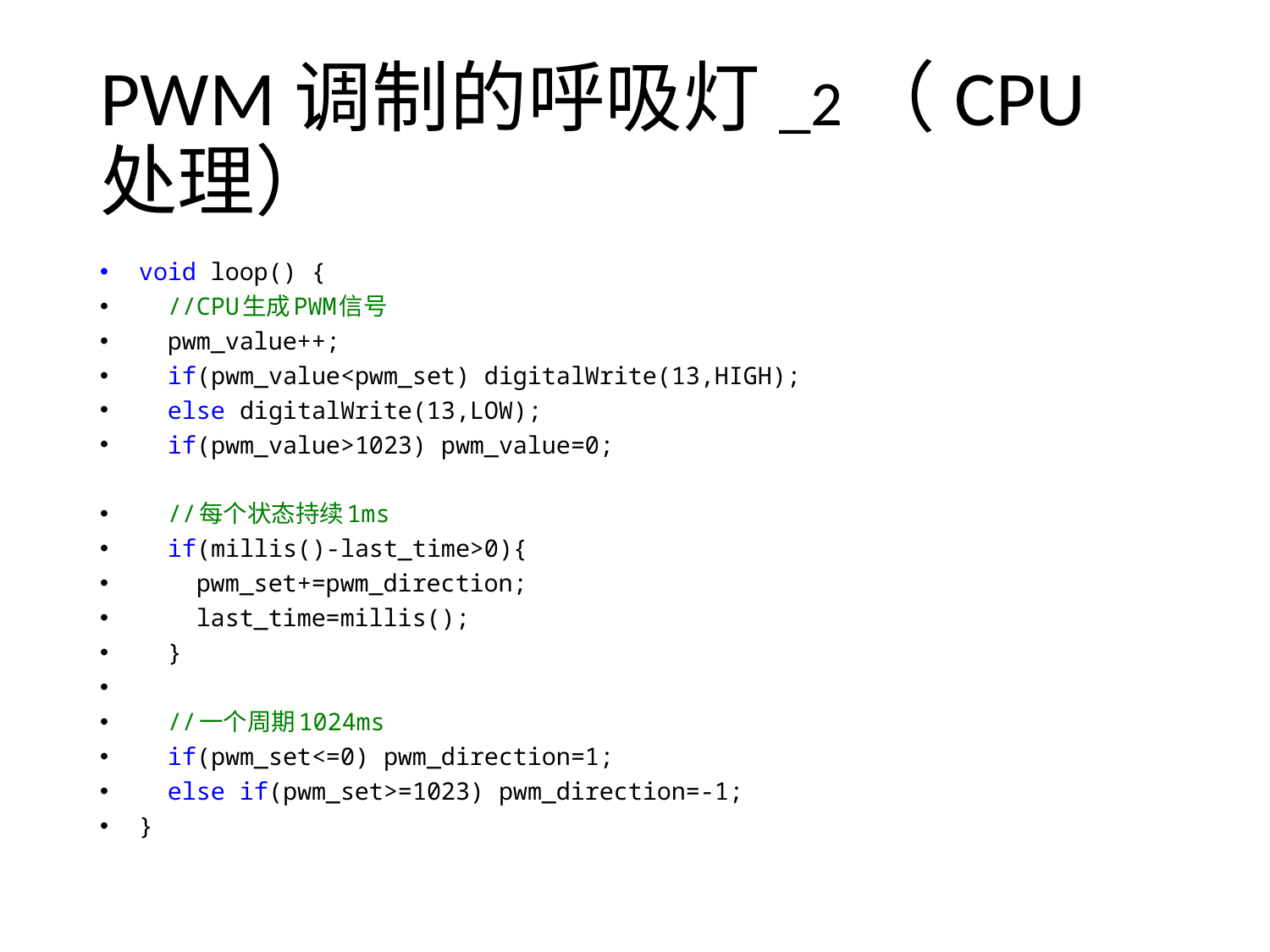

# PWM调制的呼吸灯_2（CPU处理）
void loop() {
  //CPU生成PWM信号
  pwm_value++;
  if(pwm_value<pwm_set) digitalWrite(13,HIGH);
  else digitalWrite(13,LOW);
  if(pwm_value>1023) pwm_value=0;

  //每个状态持续1ms
  if(millis()-last_time>0){
    pwm_set+=pwm_direction;
    last_time=millis();
  }

  //一个周期1024ms
  if(pwm_set<=0) pwm_direction=1;
  else if(pwm_set>=1023) pwm_direction=-1;
}